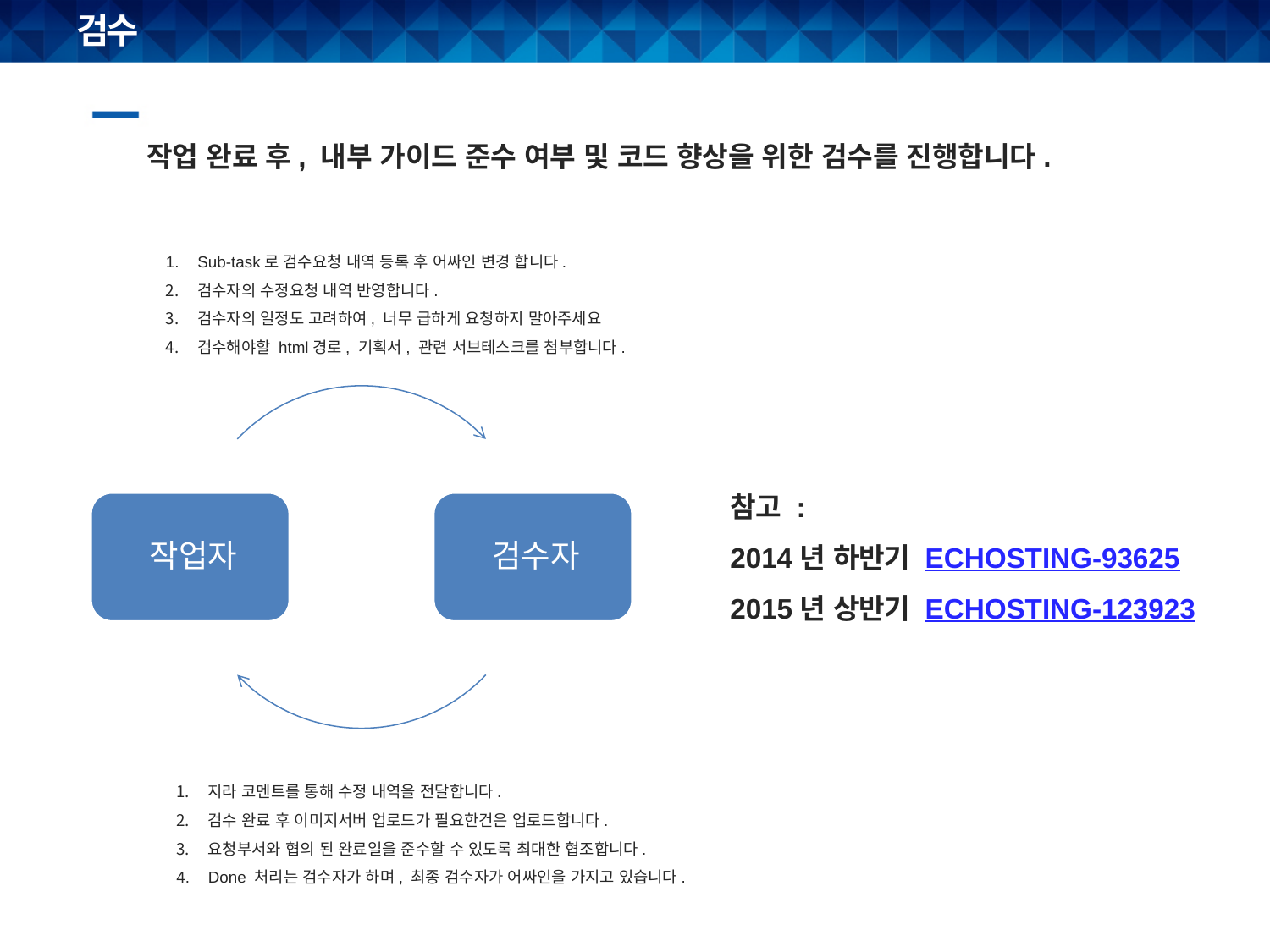

# 검수
작업 완료 후, 내부 가이드 준수 여부 및 코드 향상을 위한 검수를 진행합니다.
Sub-task로 검수요청 내역 등록 후 어싸인 변경 합니다.
검수자의 수정요청 내역 반영합니다.
검수자의 일정도 고려하여, 너무 급하게 요청하지 말아주세요
검수해야할 html경로, 기획서, 관련 서브테스크를 첨부합니다.
작업자
검수자
참고 :
2014년 하반기 ECHOSTING-93625
2015년 상반기 ECHOSTING-123923
지라 코멘트를 통해 수정 내역을 전달합니다.
검수 완료 후 이미지서버 업로드가 필요한건은 업로드합니다.
요청부서와 협의 된 완료일을 준수할 수 있도록 최대한 협조합니다.
Done 처리는 검수자가 하며, 최종 검수자가 어싸인을 가지고 있습니다.